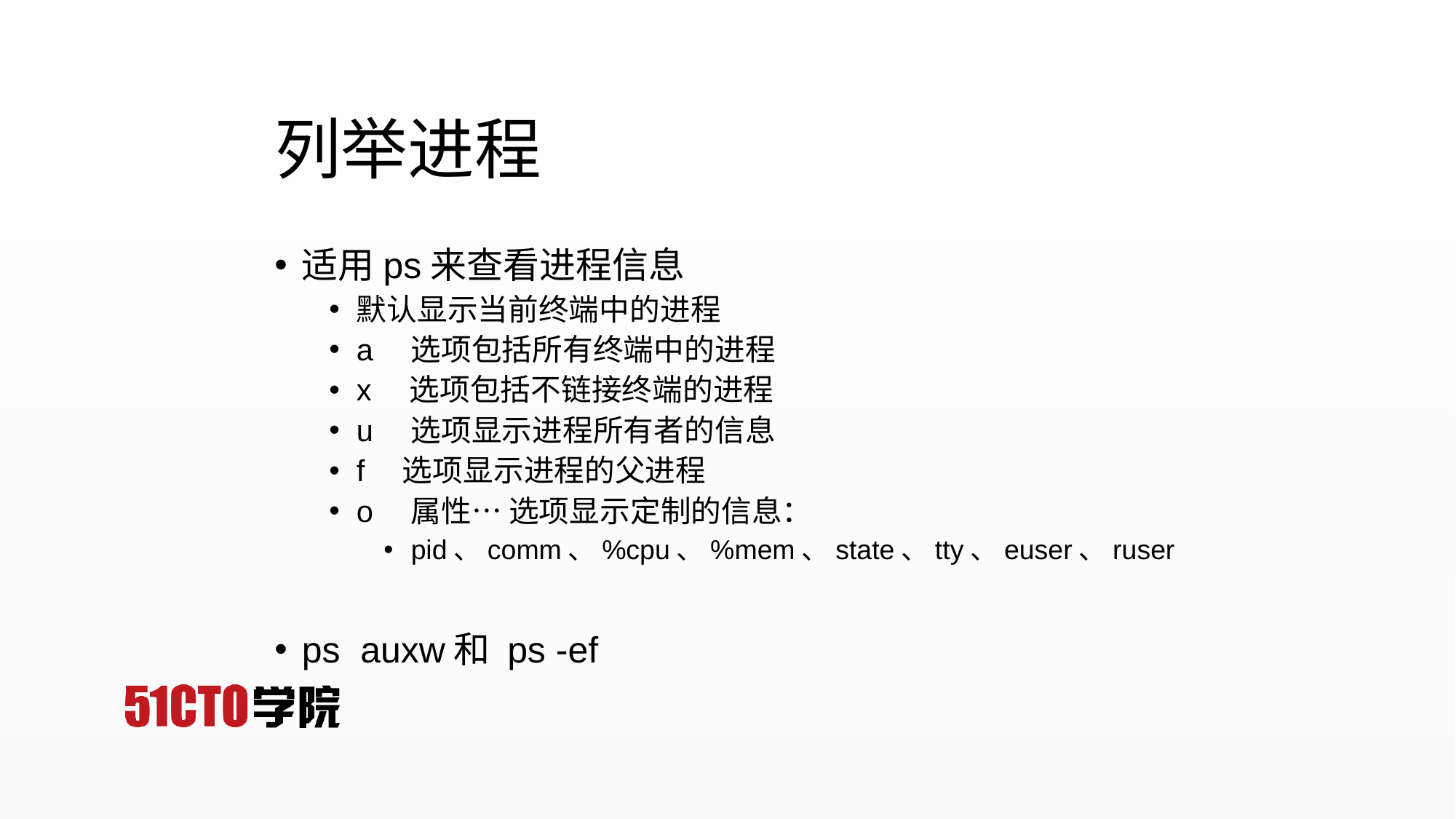

# 列举进程
适用ps来查看进程信息
默认显示当前终端中的进程
a　选项包括所有终端中的进程
x　选项包括不链接终端的进程
u　选项显示进程所有者的信息
f　选项显示进程的父进程
o　属性… 选项显示定制的信息：
pid、comm、%cpu、%mem、state、tty、euser、ruser

ps  auxw和 ps -ef